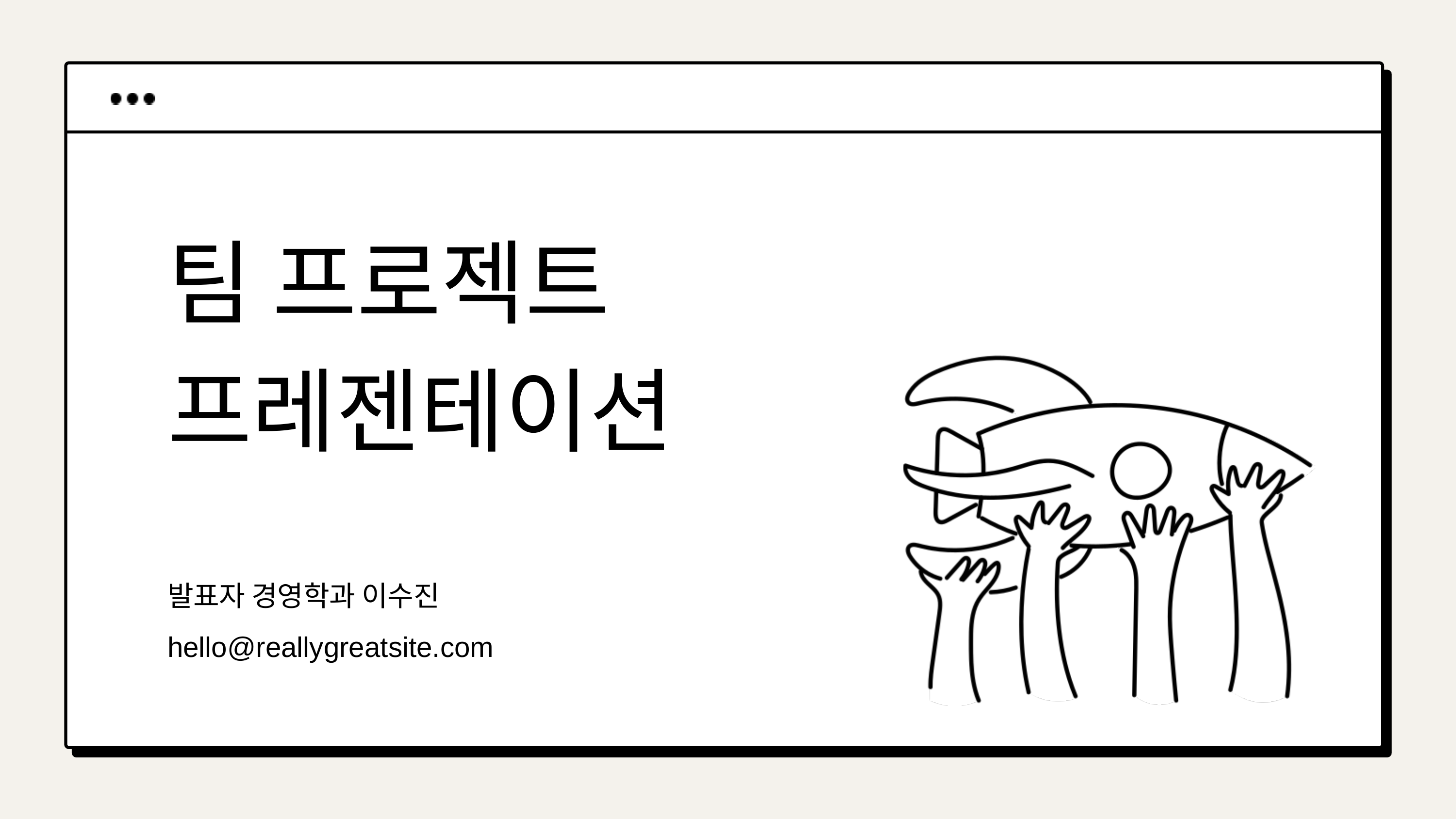

팀 프로젝트
프레젠테이션

발표자 경영학과 이수진
hello@reallygreatsite.com